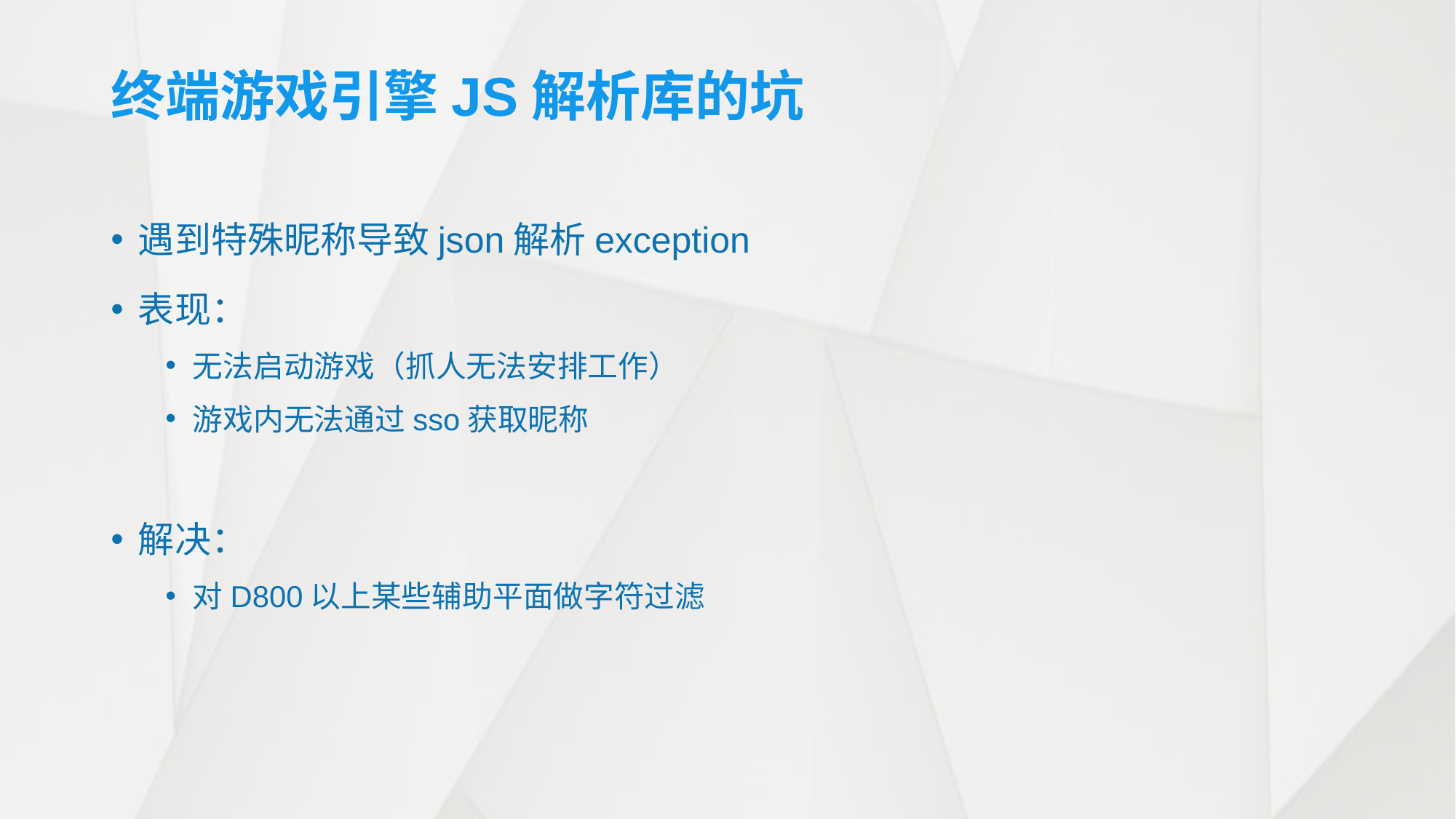

# 终端游戏引擎JS解析库的坑
遇到特殊昵称导致json解析exception
表现：
无法启动游戏（抓人无法安排工作）
游戏内无法通过sso获取昵称

解决：
对D800以上某些辅助平面做字符过滤